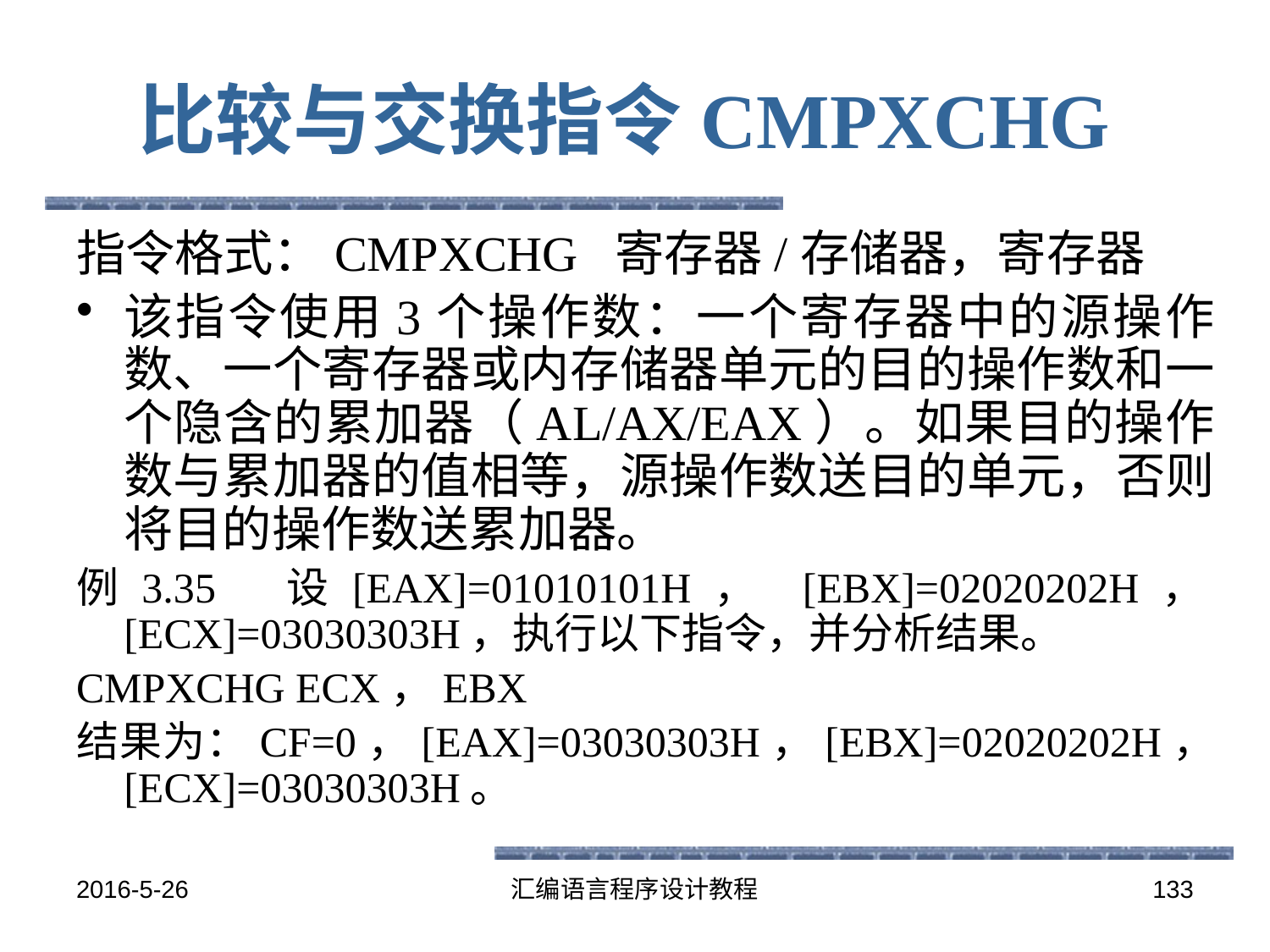

# 比较与交换指令CMPXCHG
指令格式：CMPXCHG  寄存器/存储器，寄存器
该指令使用3个操作数：一个寄存器中的源操作数、一个寄存器或内存储器单元的目的操作数和一个隐含的累加器（AL/AX/EAX）。如果目的操作数与累加器的值相等，源操作数送目的单元，否则将目的操作数送累加器。
例3.35  设[EAX]=01010101H， [EBX]=02020202H，[ECX]=03030303H，执行以下指令，并分析结果。
CMPXCHG ECX，EBX
结果为：CF=0，[EAX]=03030303H，[EBX]=02020202H， [ECX]=03030303H。
2016-5-26
汇编语言程序设计教程
133